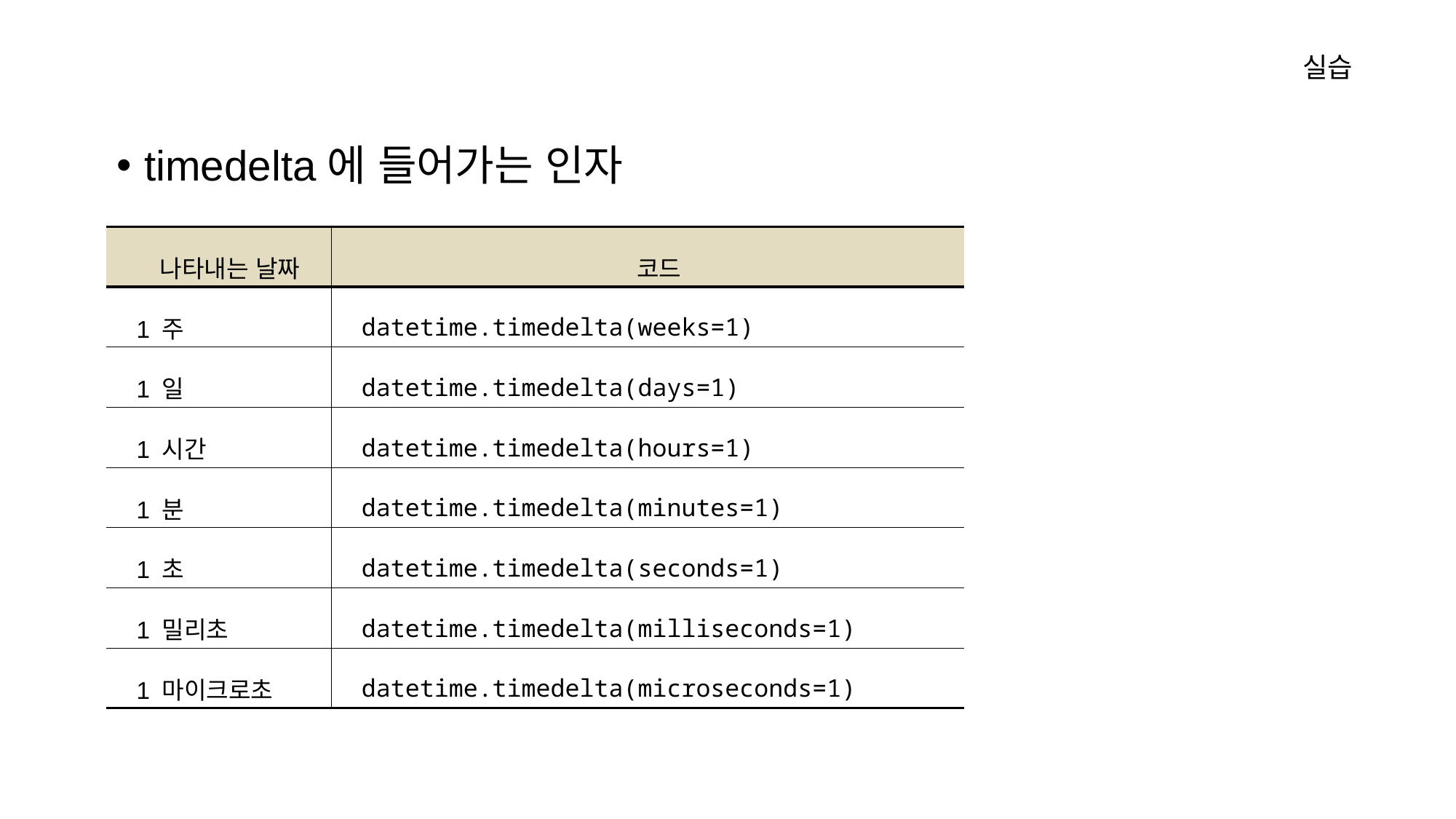

실습
timedelta에 들어가는 인자

| 나타내는 날짜 | 코드 |
| --- | --- |
| 1 주 | datetime.timedelta(weeks=1) |
| 1 일 | datetime.timedelta(days=1) |
| 1 시간 | datetime.timedelta(hours=1) |
| 1 분 | datetime.timedelta(minutes=1) |
| 1 초 | datetime.timedelta(seconds=1) |
| 1 밀리초 | datetime.timedelta(milliseconds=1) |
| 1 마이크로초 | datetime.timedelta(microseconds=1) |